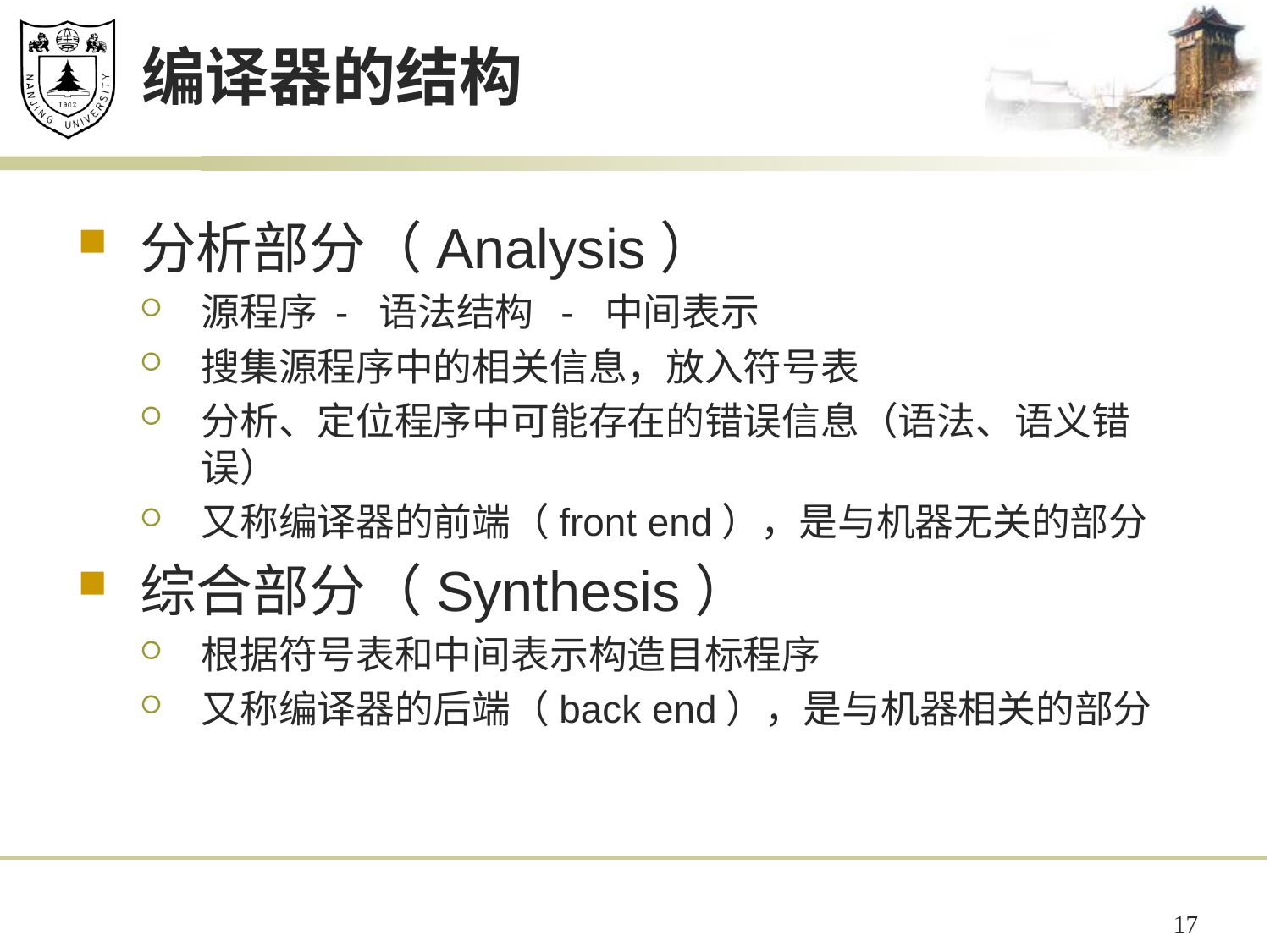

# 编译器的结构
分析部分（Analysis）
源程序 -  语法结构  -  中间表示
搜集源程序中的相关信息，放入符号表
分析、定位程序中可能存在的错误信息（语法、语义错误）
又称编译器的前端（front end），是与机器无关的部分
综合部分（Synthesis）
根据符号表和中间表示构造目标程序
又称编译器的后端（back end），是与机器相关的部分